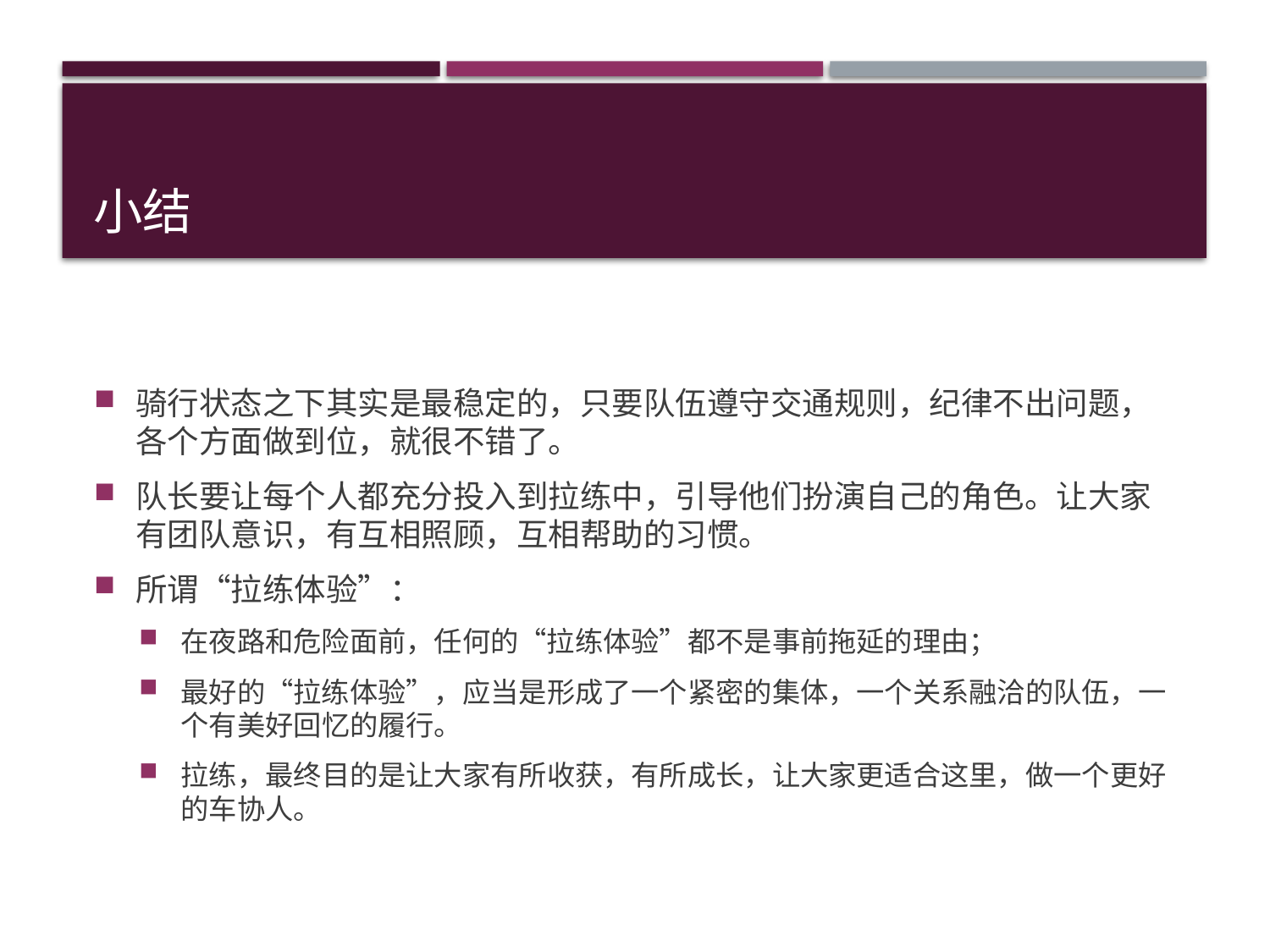

# 小结
骑行状态之下其实是最稳定的，只要队伍遵守交通规则，纪律不出问题，各个方面做到位，就很不错了。
队长要让每个人都充分投入到拉练中，引导他们扮演自己的角色。让大家有团队意识，有互相照顾，互相帮助的习惯。
所谓“拉练体验”：
在夜路和危险面前，任何的“拉练体验”都不是事前拖延的理由；
最好的“拉练体验”，应当是形成了一个紧密的集体，一个关系融洽的队伍，一个有美好回忆的履行。
拉练，最终目的是让大家有所收获，有所成长，让大家更适合这里，做一个更好的车协人。